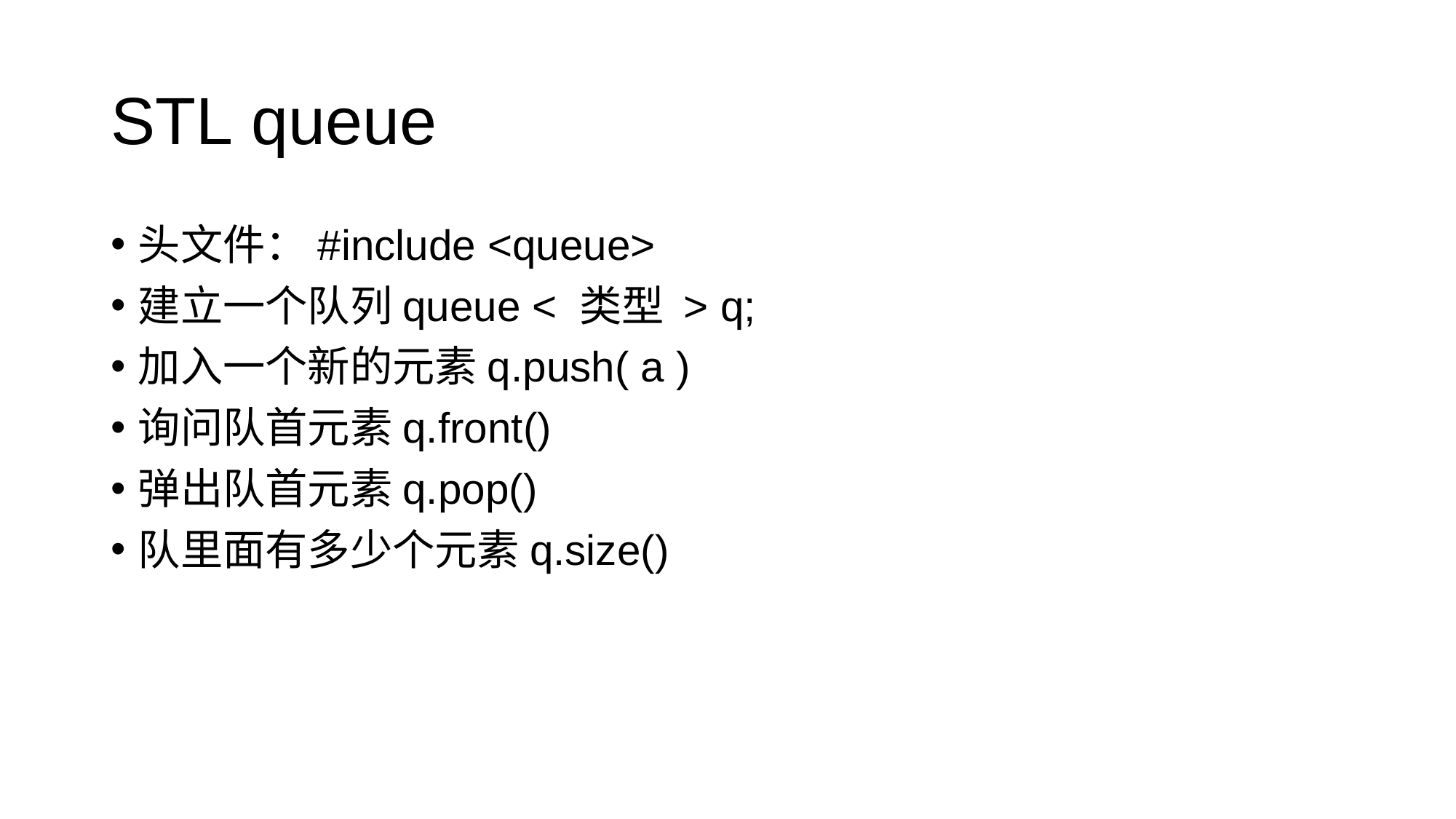

# STL queue
头文件：#include <queue>
建立一个队列queue < 类型 > q;
加入一个新的元素q.push( a )
询问队首元素q.front()
弹出队首元素q.pop()
队里面有多少个元素q.size()